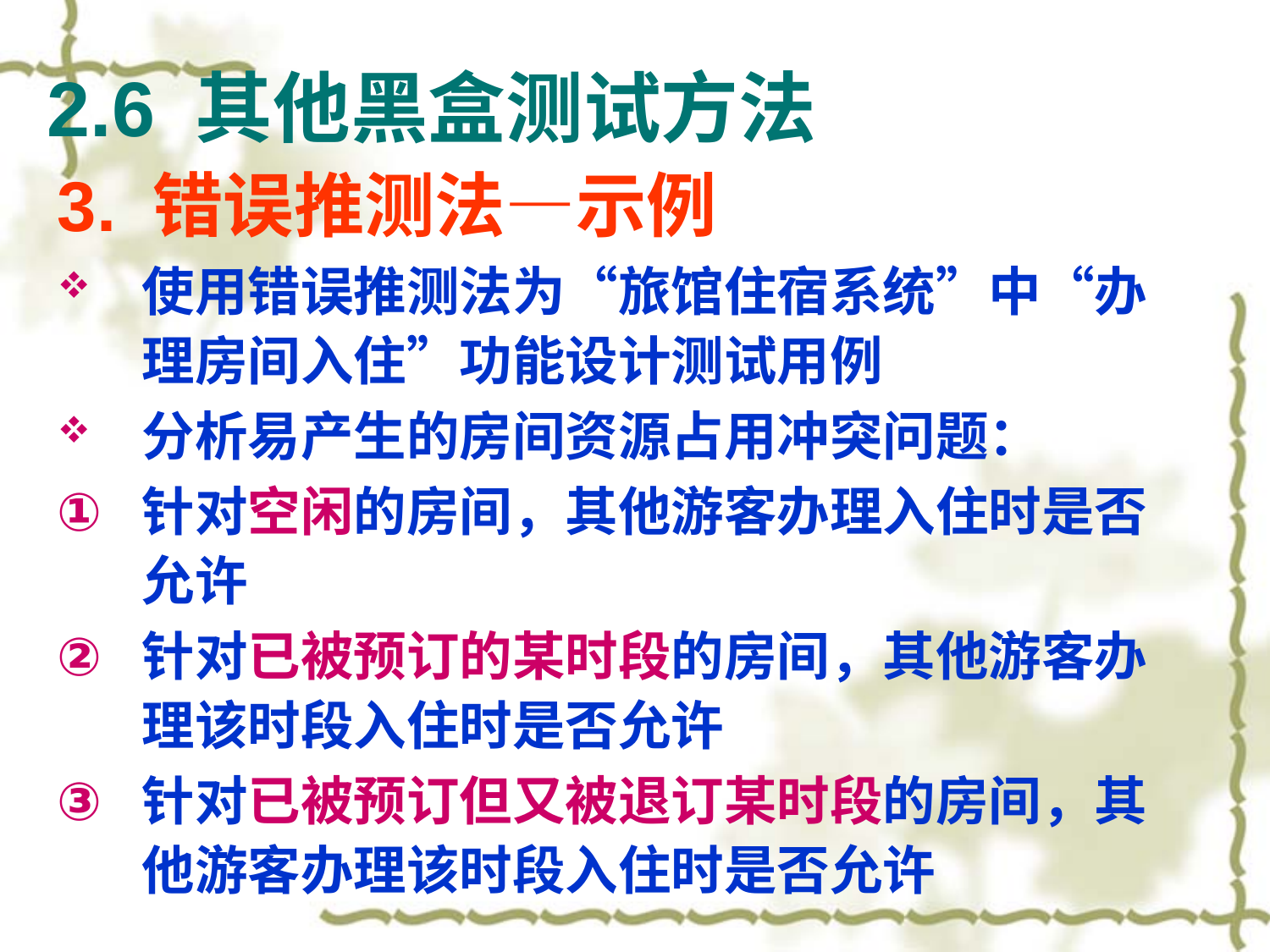

2.6 其他黑盒测试方法
3. 错误推测法—示例
使用错误推测法为“旅馆住宿系统”中“办理房间入住”功能设计测试用例
分析易产生的房间资源占用冲突问题：
针对空闲的房间，其他游客办理入住时是否允许
针对已被预订的某时段的房间，其他游客办理该时段入住时是否允许
针对已被预订但又被退订某时段的房间，其他游客办理该时段入住时是否允许